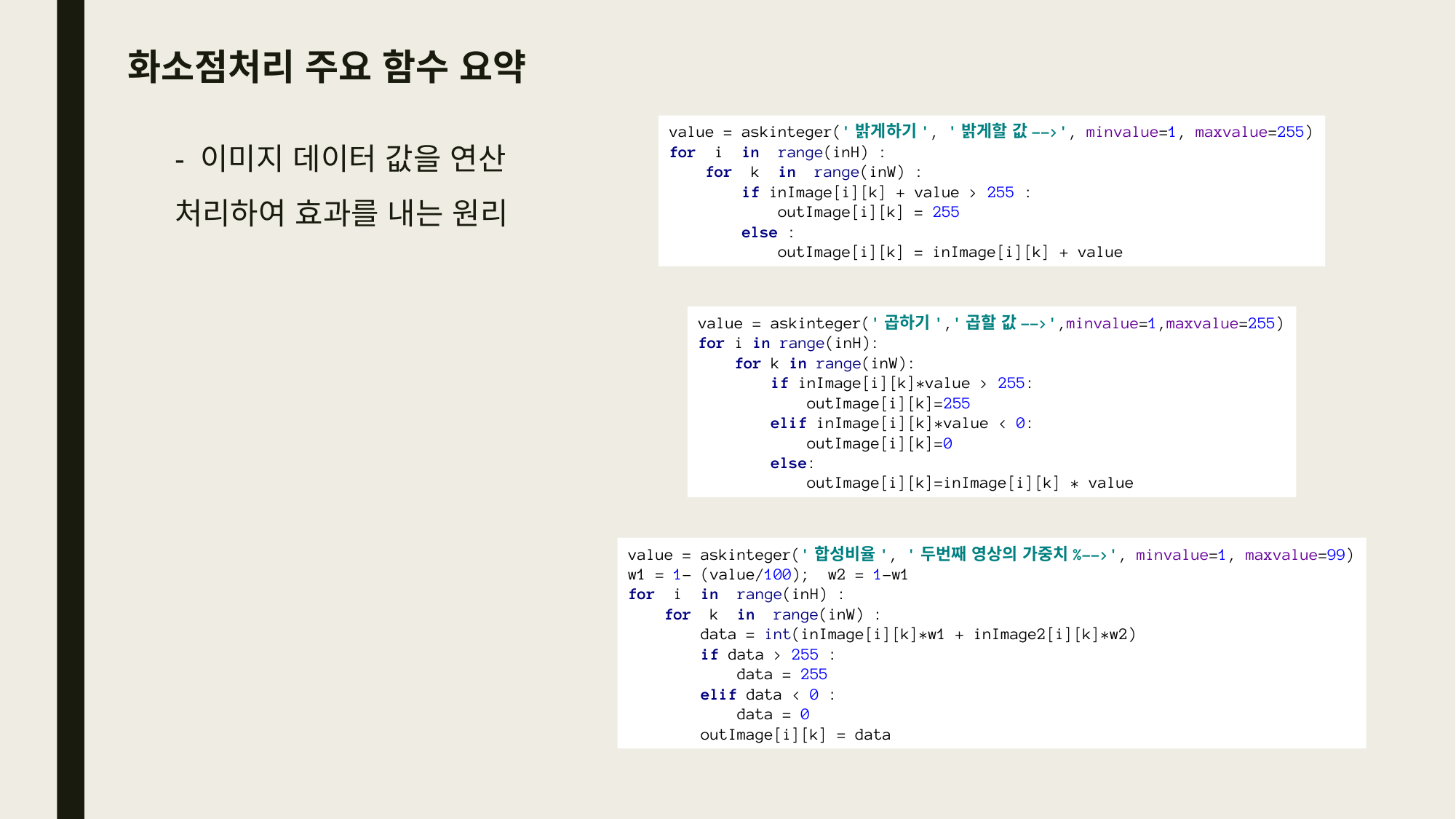

# 화소점처리 주요 함수 요약
value = askinteger('밝게하기', '밝게할 값-->', minvalue=1, maxvalue=255)
for  i  in  range(inH) :
    for  k  in  range(inW) :
        if inImage[i][k] + value > 255 :
            outImage[i][k] = 255
        else :
            outImage[i][k] = inImage[i][k] + value
- 이미지 데이터 값을 연산 처리하여 효과를 내는 원리
value = askinteger('곱하기','곱할 값-->',minvalue=1,maxvalue=255)
for i in range(inH):
    for k in range(inW):
        if inImage[i][k]*value > 255:
            outImage[i][k]=255
        elif inImage[i][k]*value < 0:
            outImage[i][k]=0
        else:
            outImage[i][k]=inImage[i][k] * value
value = askinteger('합성비율', '두번째 영상의 가중치%-->', minvalue=1, maxvalue=99)
w1 = 1- (value/100);  w2 = 1-w1
for  i  in  range(inH) :
    for  k  in  range(inW) :
        data = int(inImage[i][k]*w1 + inImage2[i][k]*w2)
        if data > 255 :
            data = 255
        elif data < 0 :
            data = 0
        outImage[i][k] = data